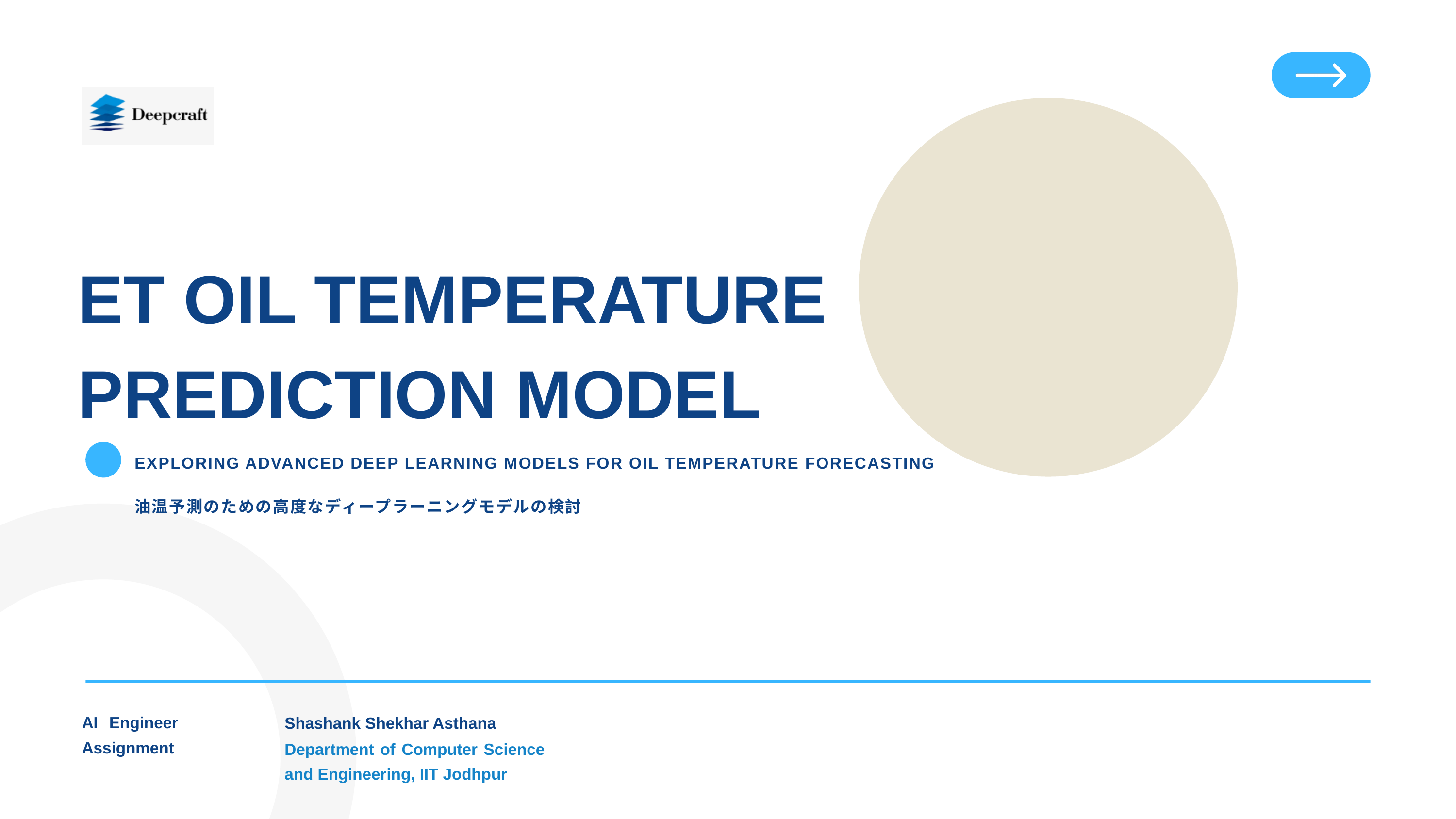

ET OIL TEMPERATURE PREDICTION MODEL

EXPLORING ADVANCED DEEP LEARNING MODELS FOR OIL TEMPERATURE FORECASTING
油温予測のための高度なディープラーニングモデルの検討

AI Engineer Assignment
Shashank Shekhar Asthana
Department of Computer Science and Engineering, IIT Jodhpur